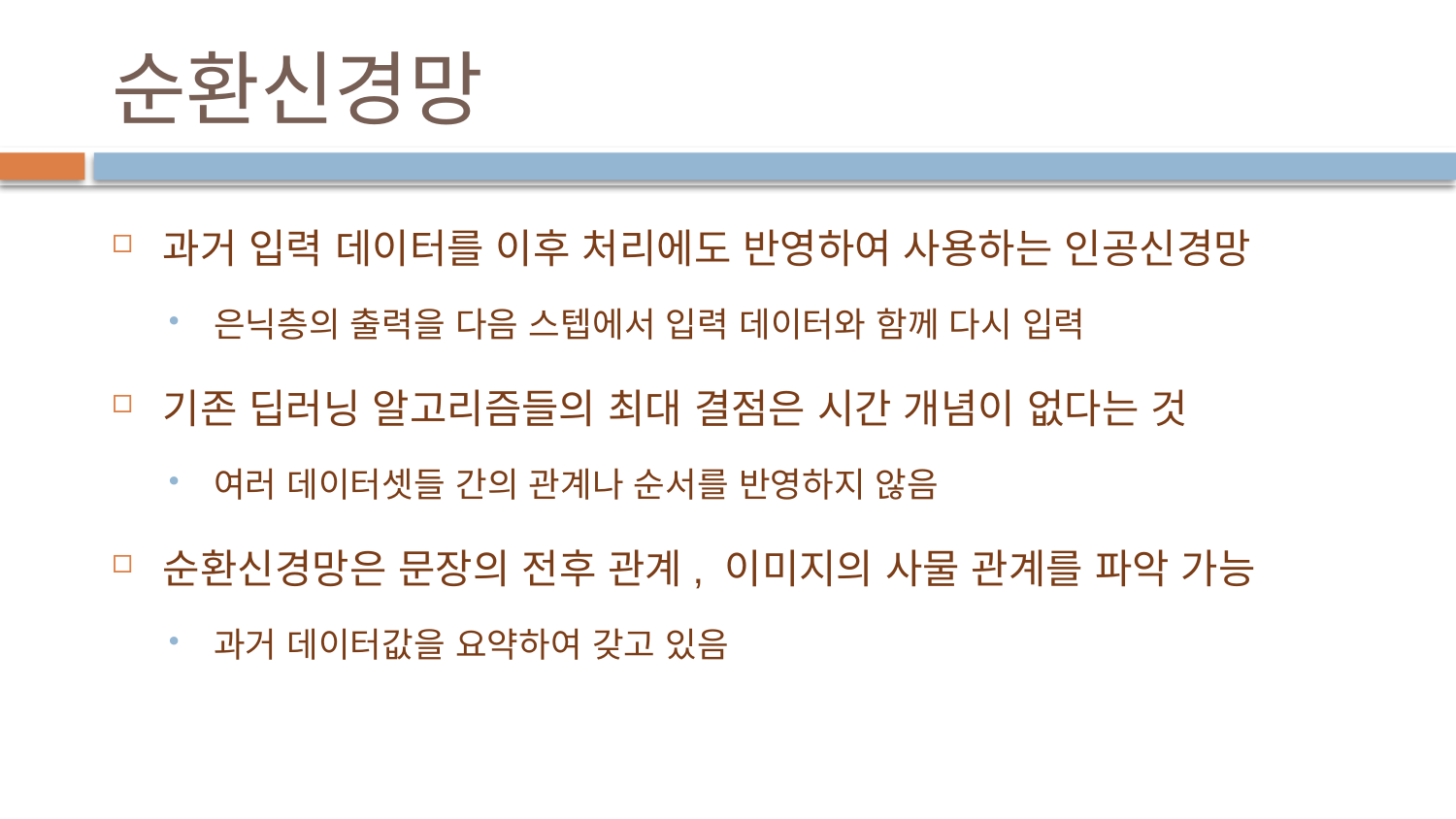

# 순환신경망
과거 입력 데이터를 이후 처리에도 반영하여 사용하는 인공신경망
은닉층의 출력을 다음 스텝에서 입력 데이터와 함께 다시 입력
기존 딥러닝 알고리즘들의 최대 결점은 시간 개념이 없다는 것
여러 데이터셋들 간의 관계나 순서를 반영하지 않음
순환신경망은 문장의 전후 관계, 이미지의 사물 관계를 파악 가능
과거 데이터값을 요약하여 갖고 있음